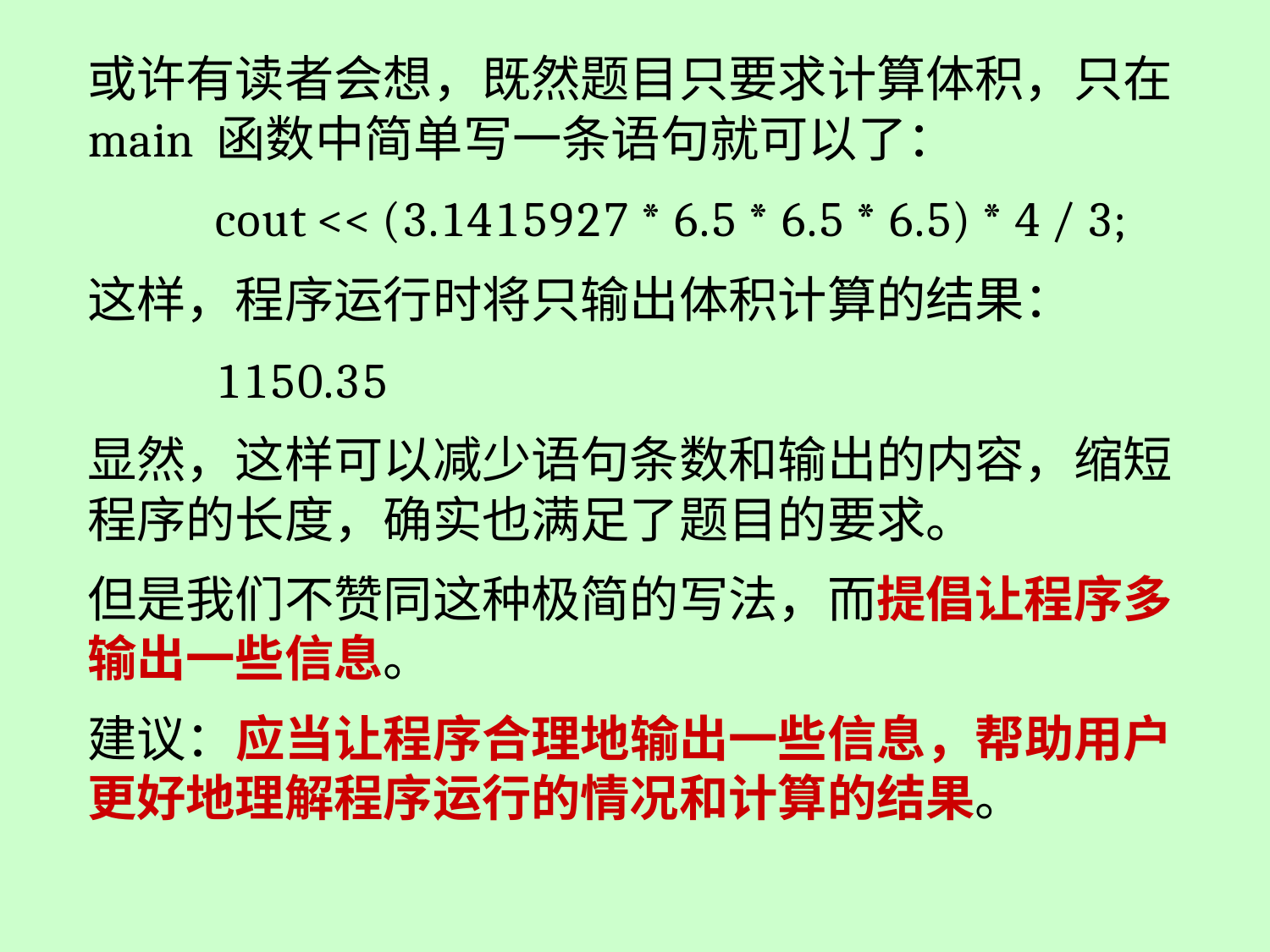

或许有读者会想，既然题目只要求计算体积，只在 main 函数中简单写一条语句就可以了：
	cout << (3.1415927 * 6.5 * 6.5 * 6.5) * 4 / 3;
这样，程序运行时将只输出体积计算的结果：
	1150.35
显然，这样可以减少语句条数和输出的内容，缩短程序的长度，确实也满足了题目的要求。
但是我们不赞同这种极简的写法，而提倡让程序多输出一些信息。
建议：应当让程序合理地输出一些信息，帮助用户更好地理解程序运行的情况和计算的结果。
43